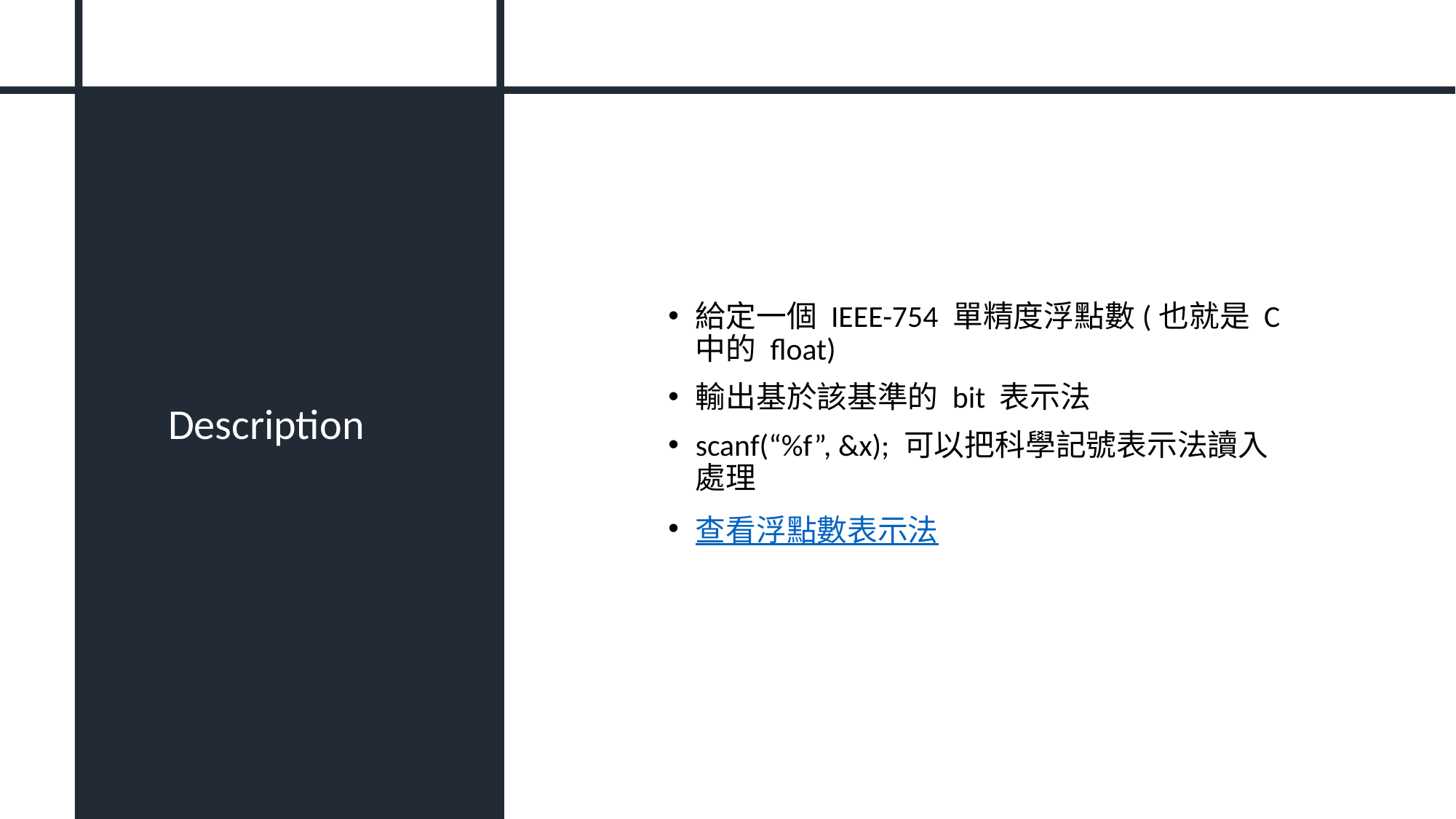

# Description
給定一個 IEEE-754 單精度浮點數(也就是 C 中的 float)
輸出基於該基準的 bit 表示法
scanf(“%f”, &x); 可以把科學記號表示法讀入處理
查看浮點數表示法